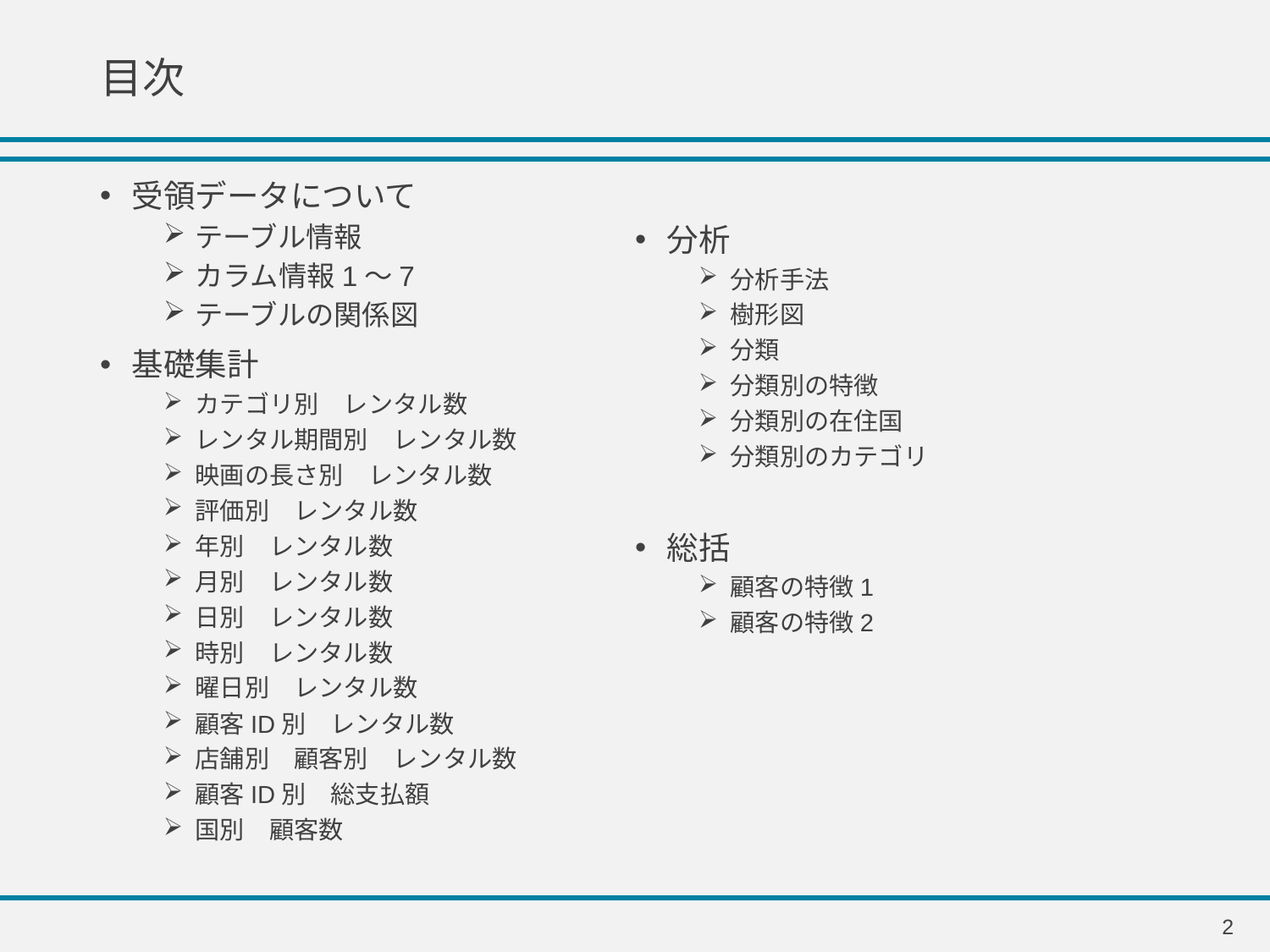

# 目次
受領データについて
テーブル情報
カラム情報1～7
テーブルの関係図
基礎集計
カテゴリ別　レンタル数
レンタル期間別　レンタル数
映画の長さ別　レンタル数
評価別　レンタル数
年別　レンタル数
月別　レンタル数
日別　レンタル数
時別　レンタル数
曜日別　レンタル数
顧客ID別　レンタル数
店舗別　顧客別　レンタル数
顧客ID別　総支払額
国別　顧客数

分析
分析手法
樹形図
分類
分類別の特徴
分類別の在住国
分類別のカテゴリ

総括
顧客の特徴1
顧客の特徴2
2